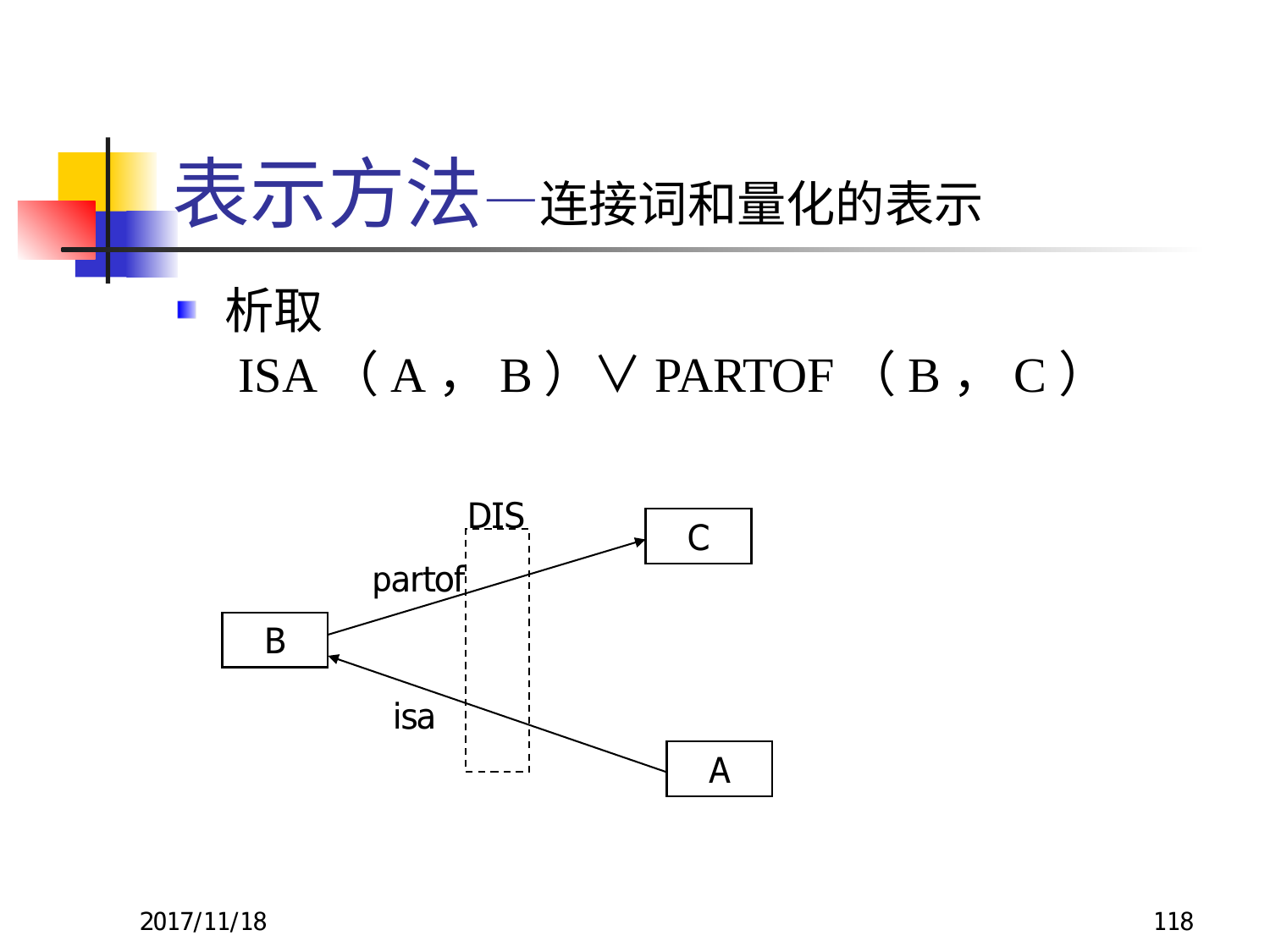

# 表示方法—连接词和量化的表示
析取
     ISA（A，B）∨PARTOF（B，C）
DIS
C

partof
B

isa
A
2017/11/18
118